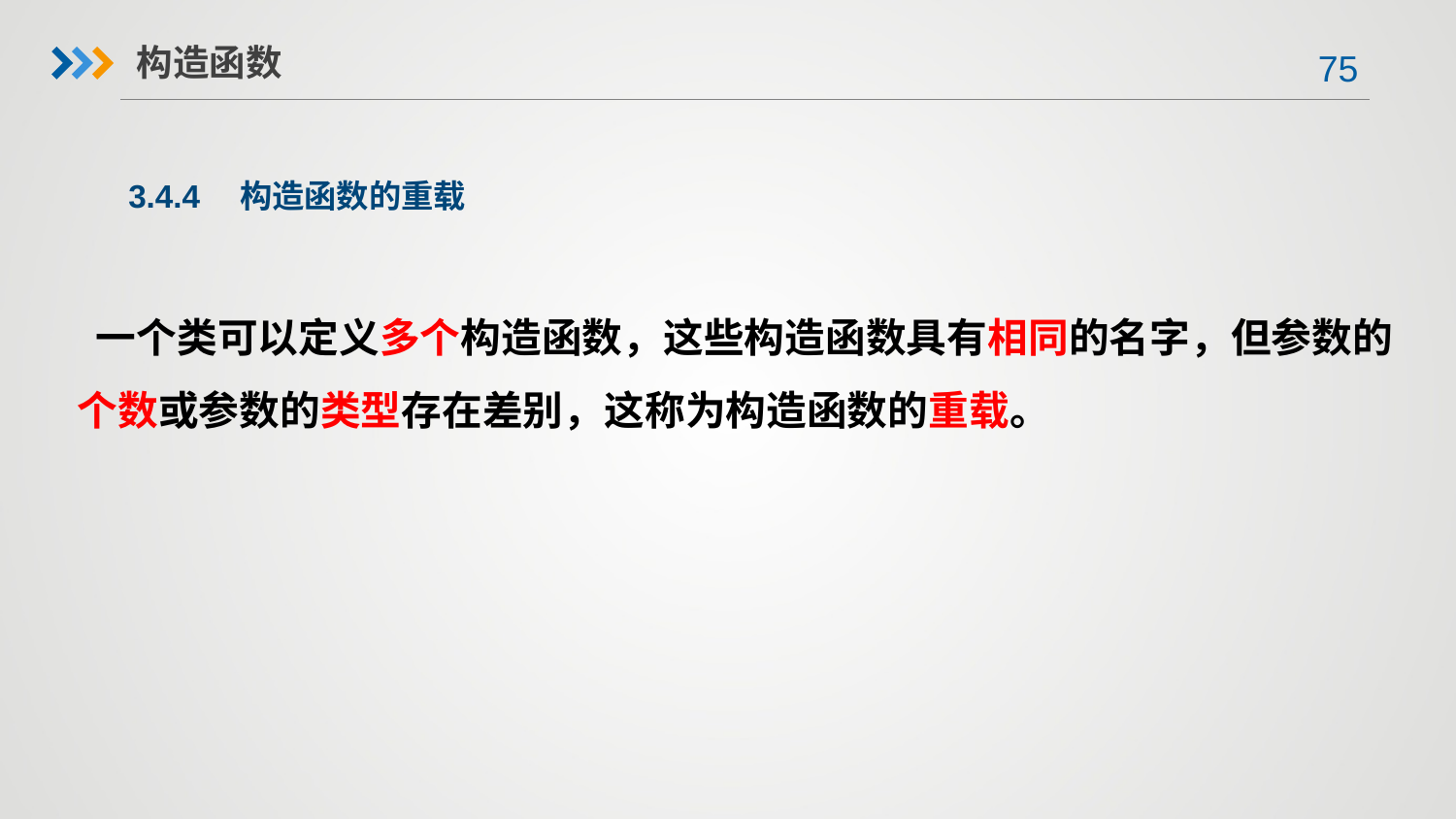

构造函数
3.4.4　构造函数的重载
 一个类可以定义多个构造函数，这些构造函数具有相同的名字，但参数的个数或参数的类型存在差别，这称为构造函数的重载。